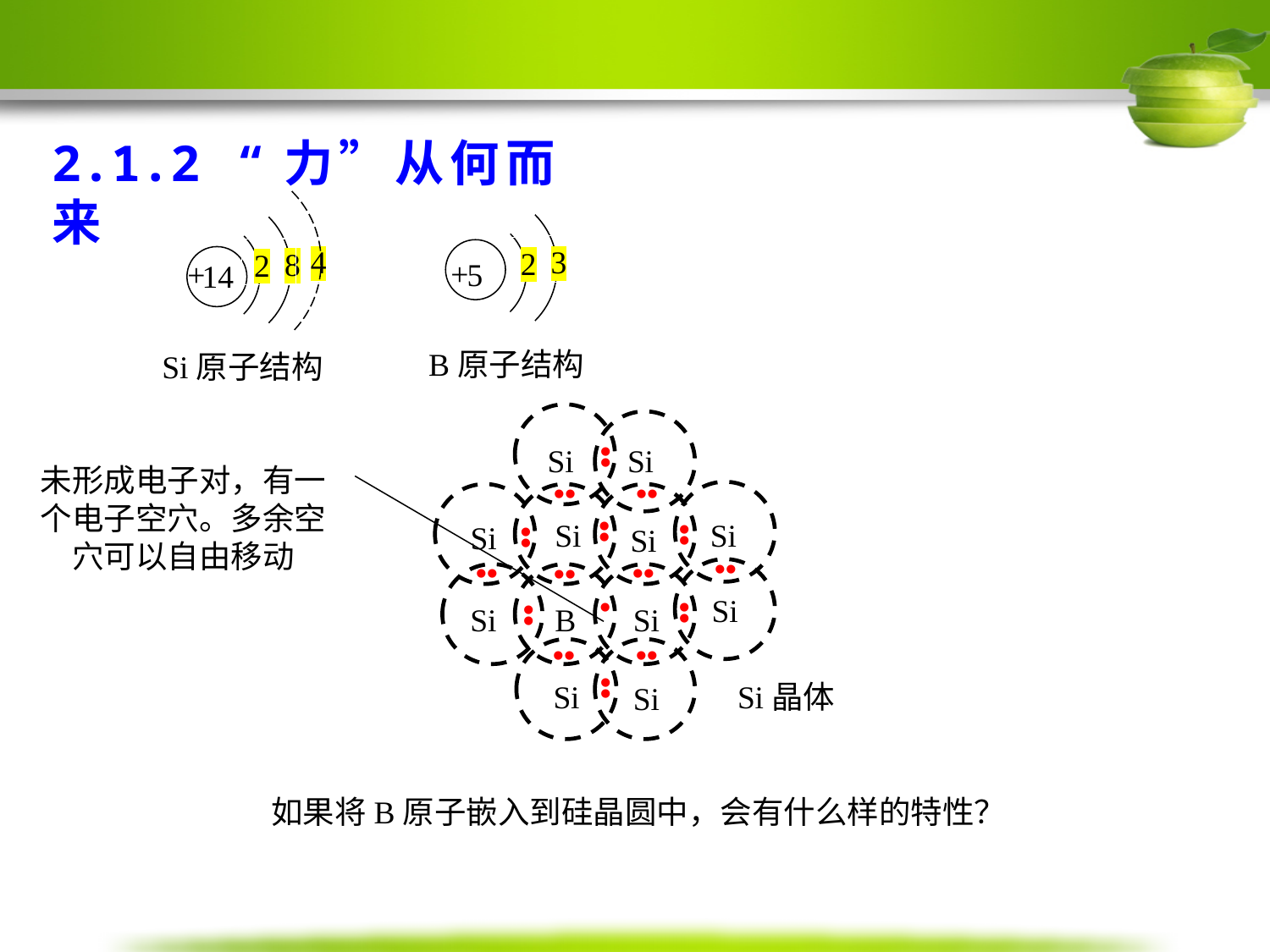

2.1.2 “力”从何而来

4
8
2

14
Si原子结构

3
2
5
+
+
B原子结构

••
Si
Si
未形成电子对，有一个电子空穴。多余空穴可以自由移动
••
••

••
Si
Si
••
Si
••
Si
••
••
••
••

•
Si
••
••
Si
Si
B
••
••

••
Si
Si晶体
Si
如果将B原子嵌入到硅晶圆中，会有什么样的特性？